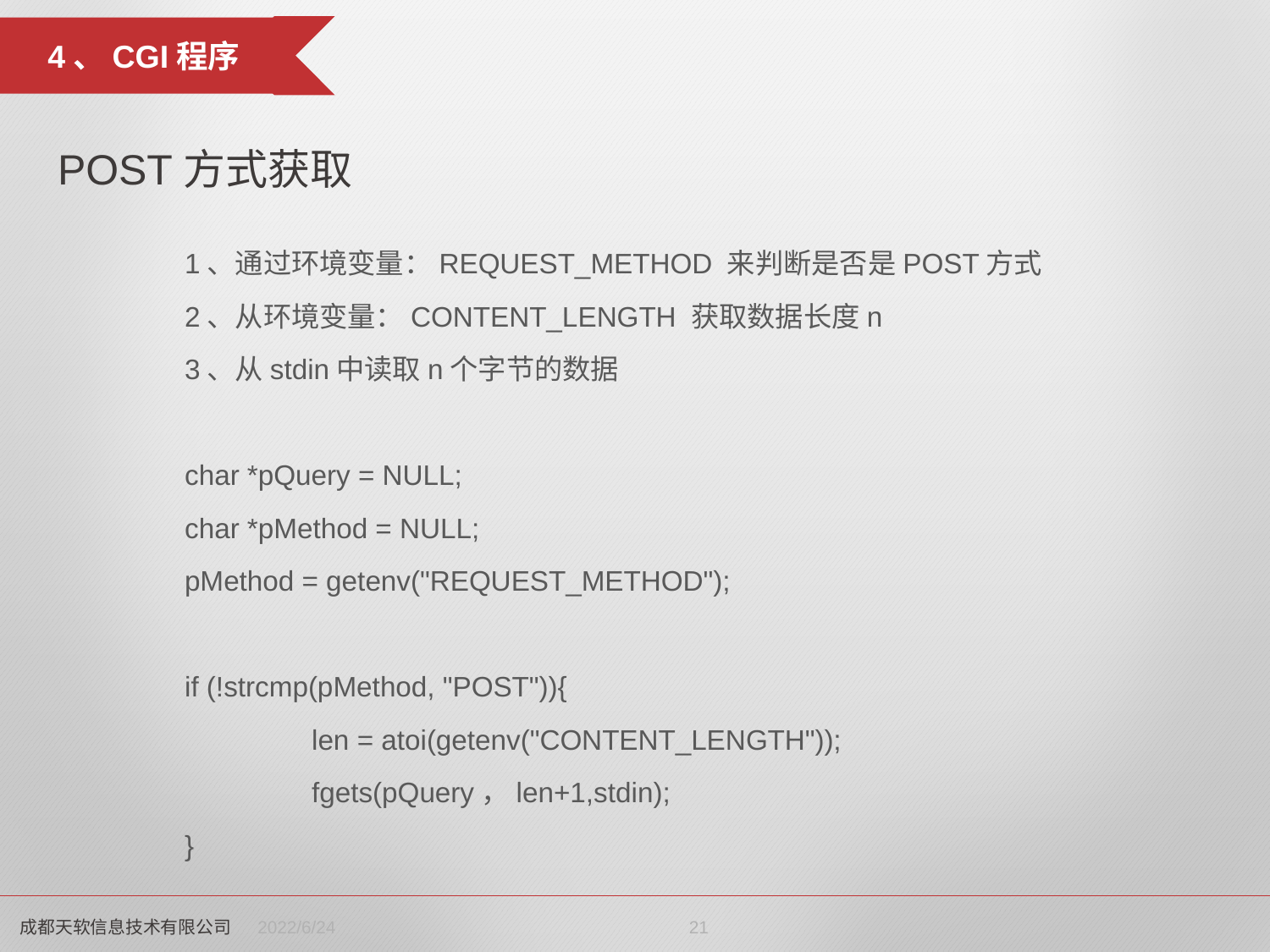

4、CGI程序
POST方式获取
	1、通过环境变量：REQUEST_METHOD 来判断是否是POST方式
	2、从环境变量：CONTENT_LENGTH 获取数据长度n
	3、从stdin中读取n个字节的数据

	char *pQuery = NULL;
	char *pMethod = NULL;
	pMethod = getenv("REQUEST_METHOD");

	if (!strcmp(pMethod, "POST")){
		len = atoi(getenv("CONTENT_LENGTH"));
		fgets(pQuery，len+1,stdin);
	}
成都天软信息技术有限公司
2022/6/24
21